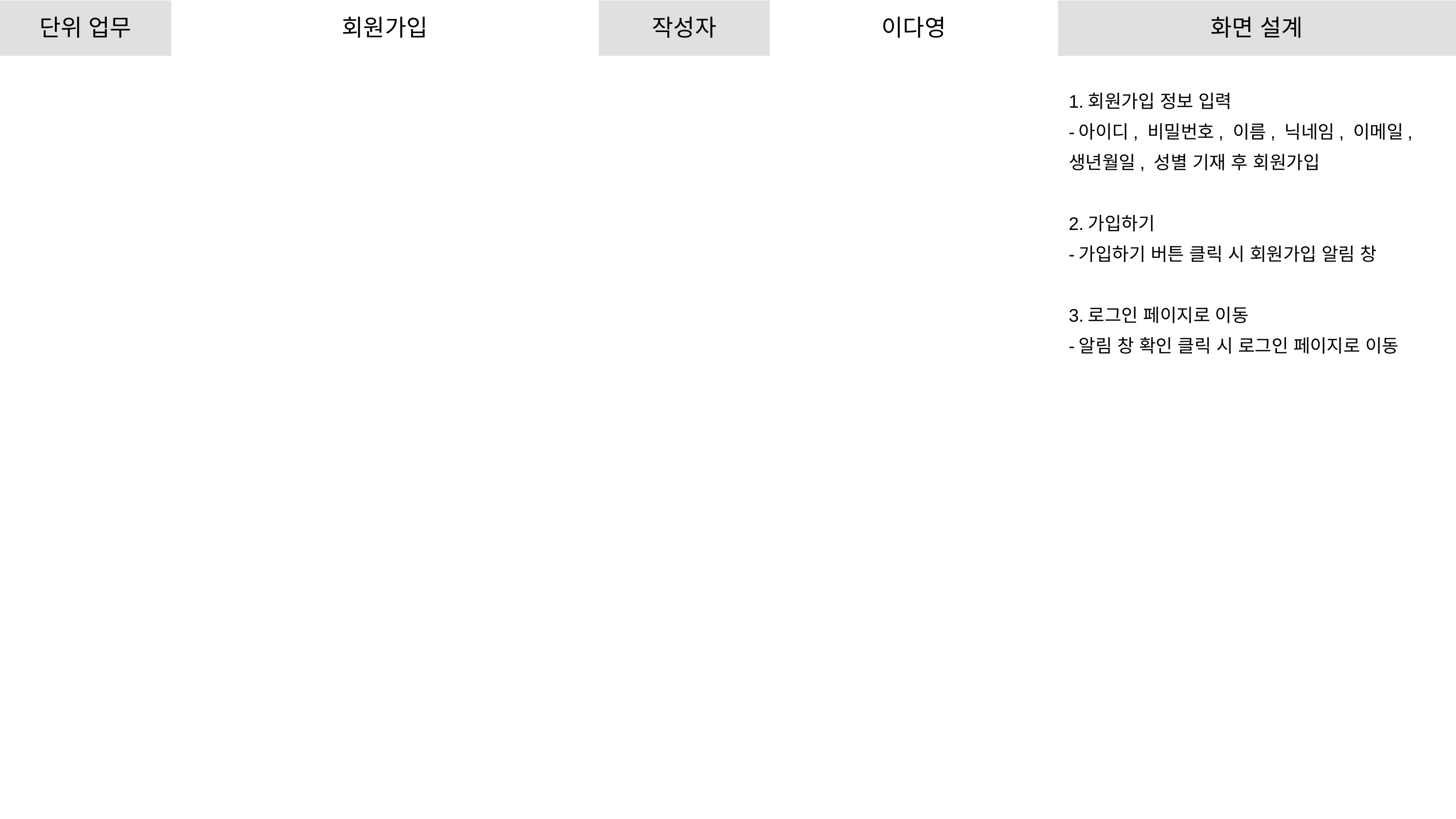

| 단위 업무 | 회원가입 | 작성자 | 이다영 | 화면 설계 |
| --- | --- | --- | --- | --- |
|  |  |  |  | 1.회원가입 정보 입력 -아이디, 비밀번호, 이름, 닉네임, 이메일, 생년월일, 성별 기재 후 회원가입 2.가입하기 -가입하기 버튼 클릭 시 회원가입 알림 창 3.로그인 페이지로 이동 -알림 창 확인 클릭 시 로그인 페이지로 이동 |